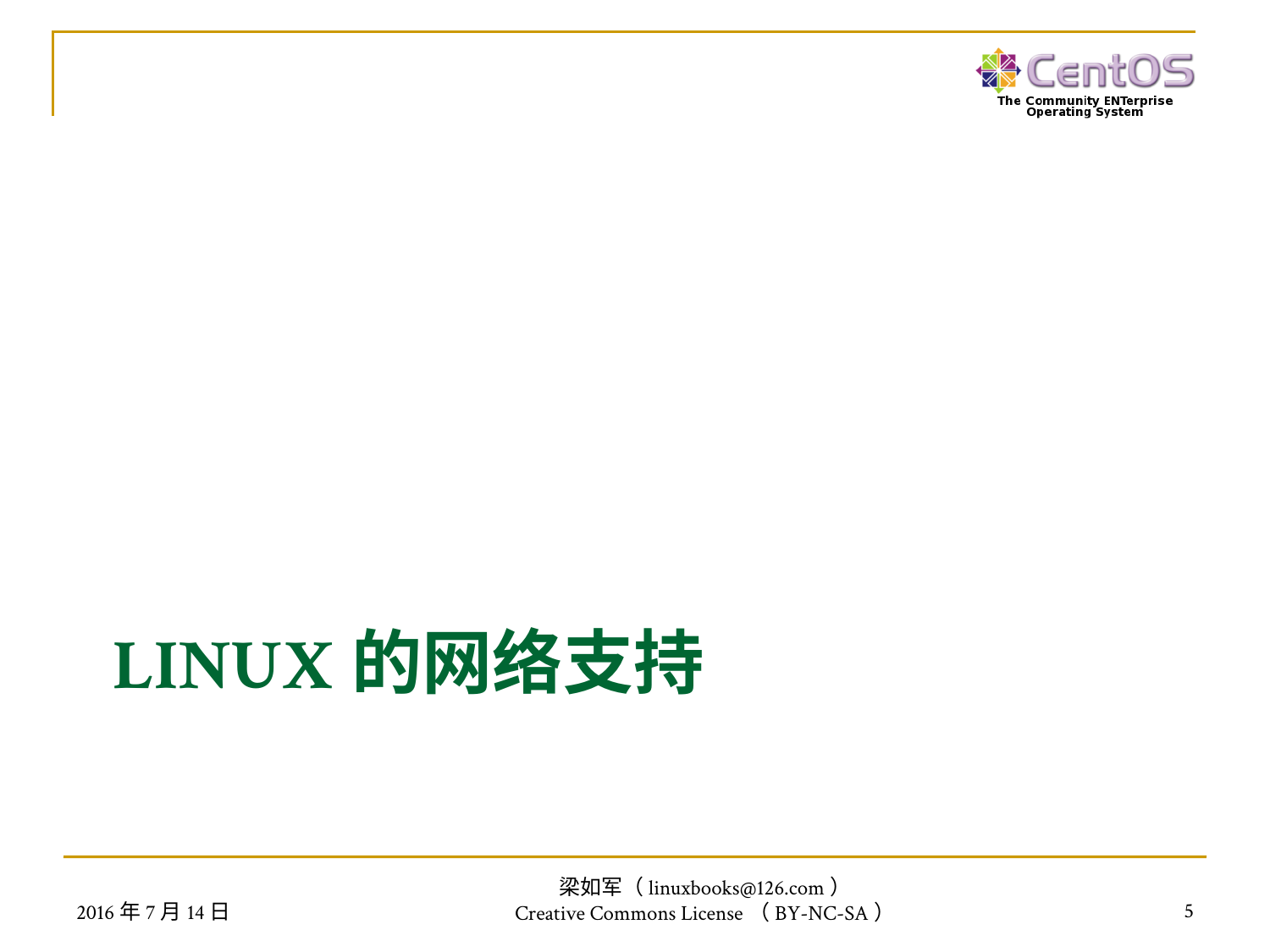

# Linux的网络支持
2016年7月14日
5
梁如军（linuxbooks@126.com）
Creative Commons License（BY-NC-SA）